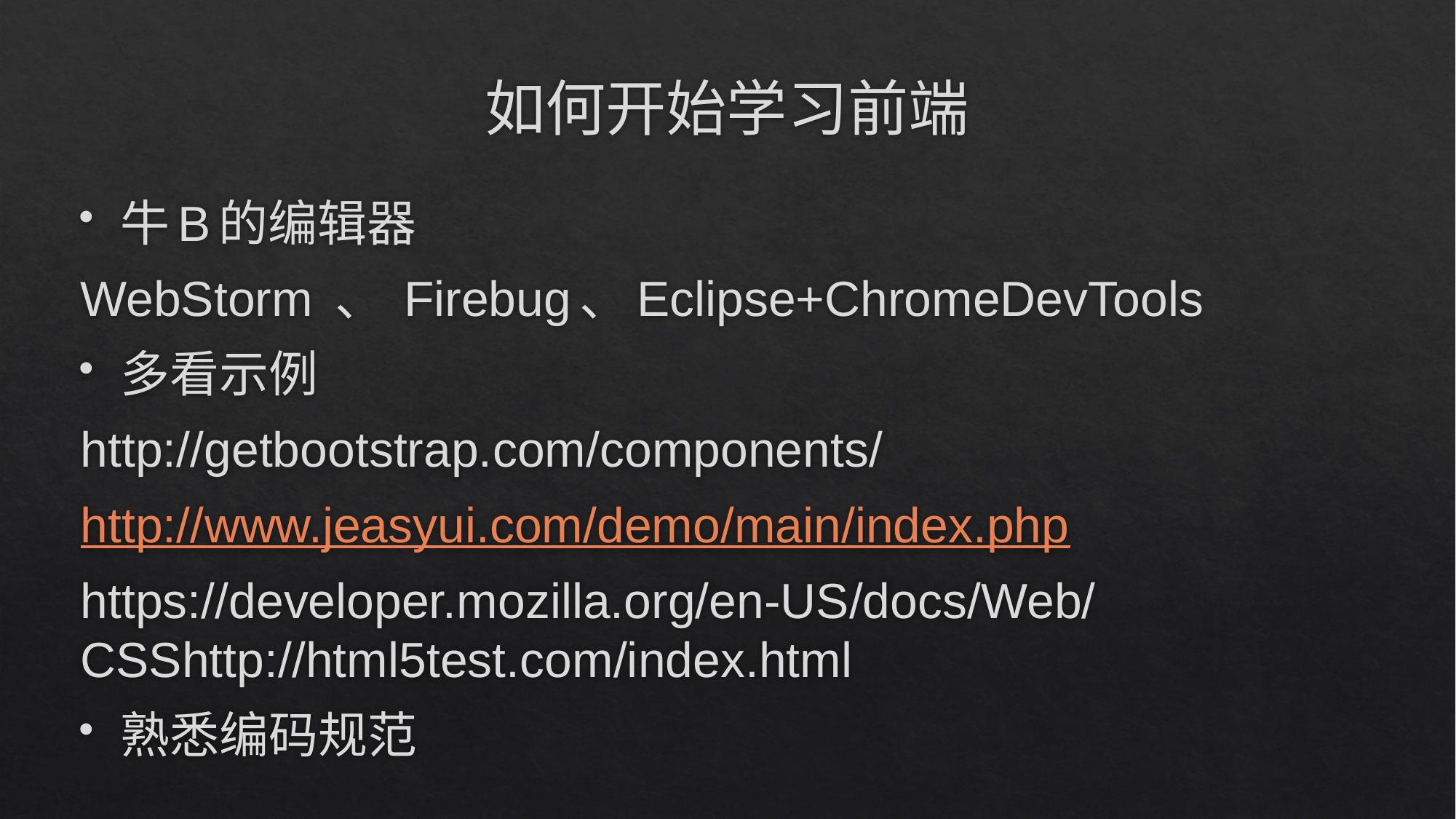

# 如何开始学习前端
牛B的编辑器
	WebStorm 、 Firebug、Eclipse+ChromeDevTools
多看示例
http://getbootstrap.com/components/
http://www.jeasyui.com/demo/main/index.php
https://developer.mozilla.org/en-US/docs/Web/CSShttp://html5test.com/index.html
熟悉编码规范